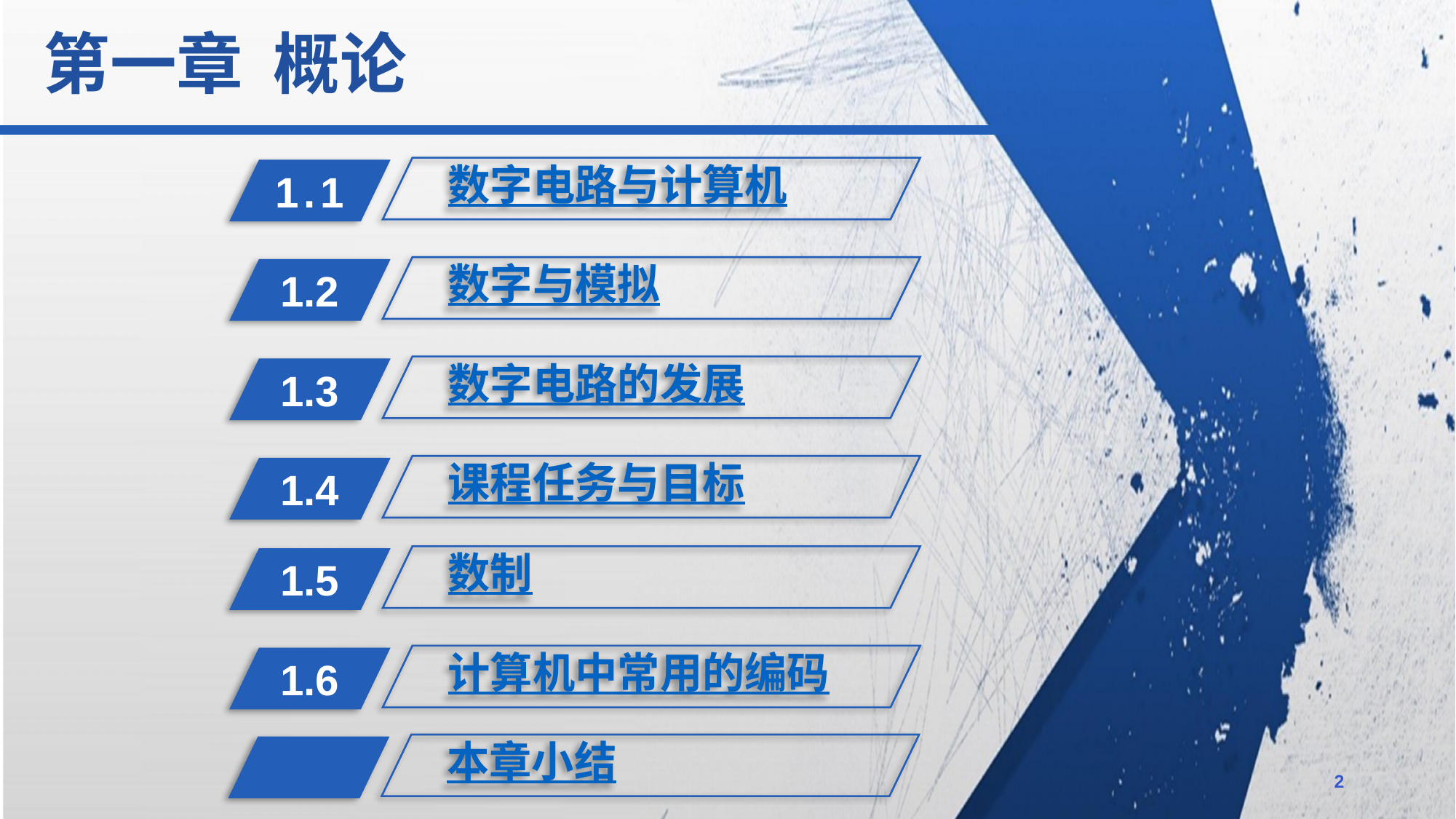

第一章  概论
数字电路与计算机
1.1
数字与模拟
1.2
数字电路的发展
1.3
课程任务与目标
1.4
数制
1.5
计算机中常用的编码
1.6
本章小结

2